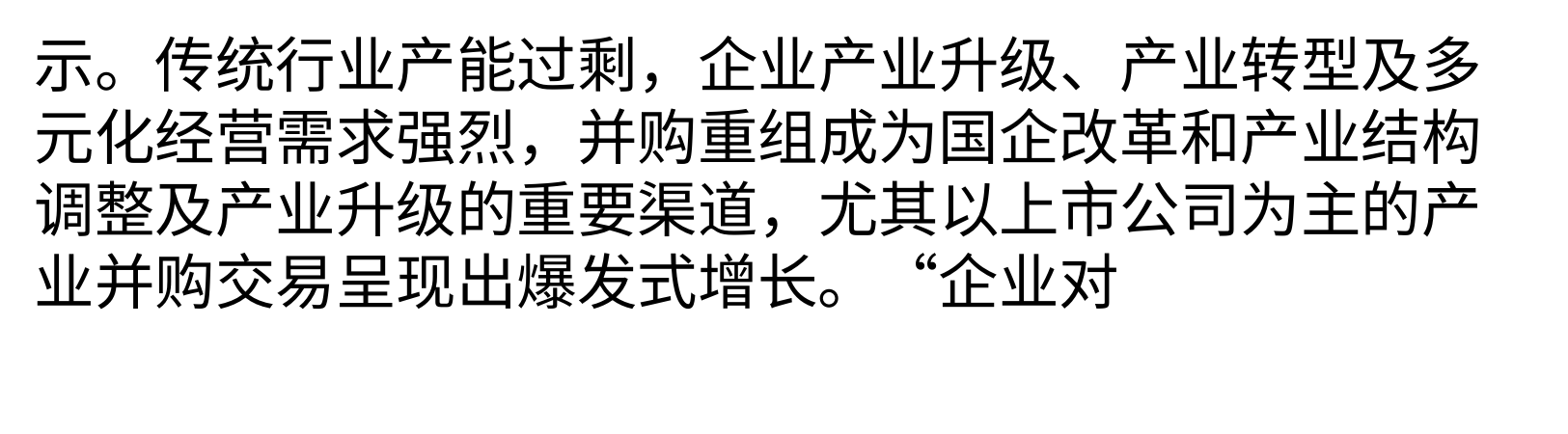

示。传统行业产能过剩，企业产业升级、产业转型及多元化经营需求强烈，并购重组成为国企改革和产业结构调整及产业升级的重要渠道，尤其以上市公司为主的产业并购交易呈现出爆发式增长。“企业对